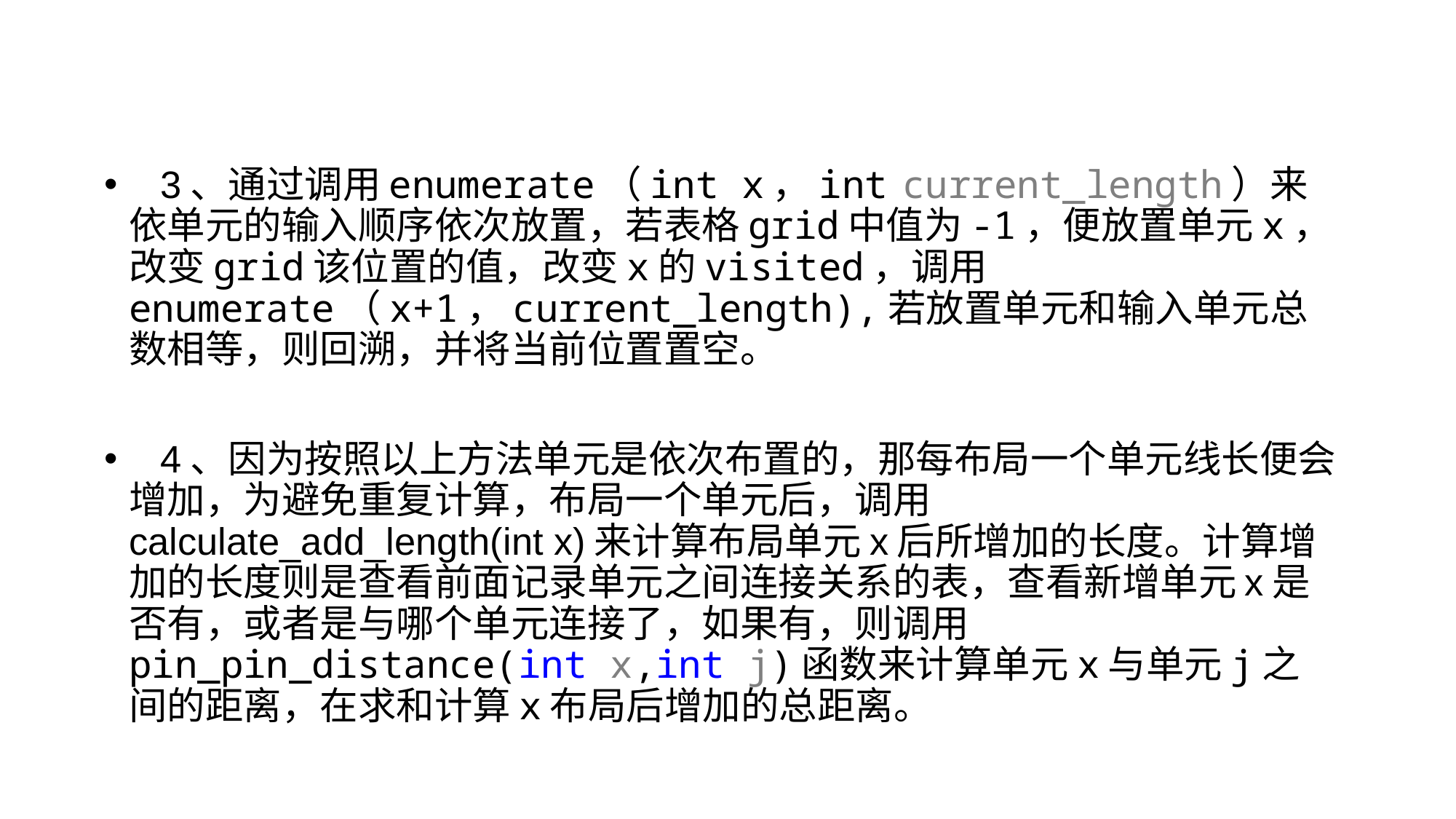

#
   3、通过调用enumerate（int x，int current_length）来依单元的输入顺序依次放置，若表格grid中值为-1，便放置单元x，改变grid该位置的值，改变x的visited，调用enumerate（x+1，current_length),若放置单元和输入单元总数相等，则回溯，并将当前位置置空。

   4、因为按照以上方法单元是依次布置的，那每布局一个单元线长便会增加，为避免重复计算，布局一个单元后，调用calculate_add_length(int x)来计算布局单元x后所增加的长度。计算增加的长度则是查看前面记录单元之间连接关系的表，查看新增单元x是否有，或者是与哪个单元连接了，如果有，则调用pin_pin_distance(int x,int j)函数来计算单元x与单元j之间的距离，在求和计算x布局后增加的总距离。